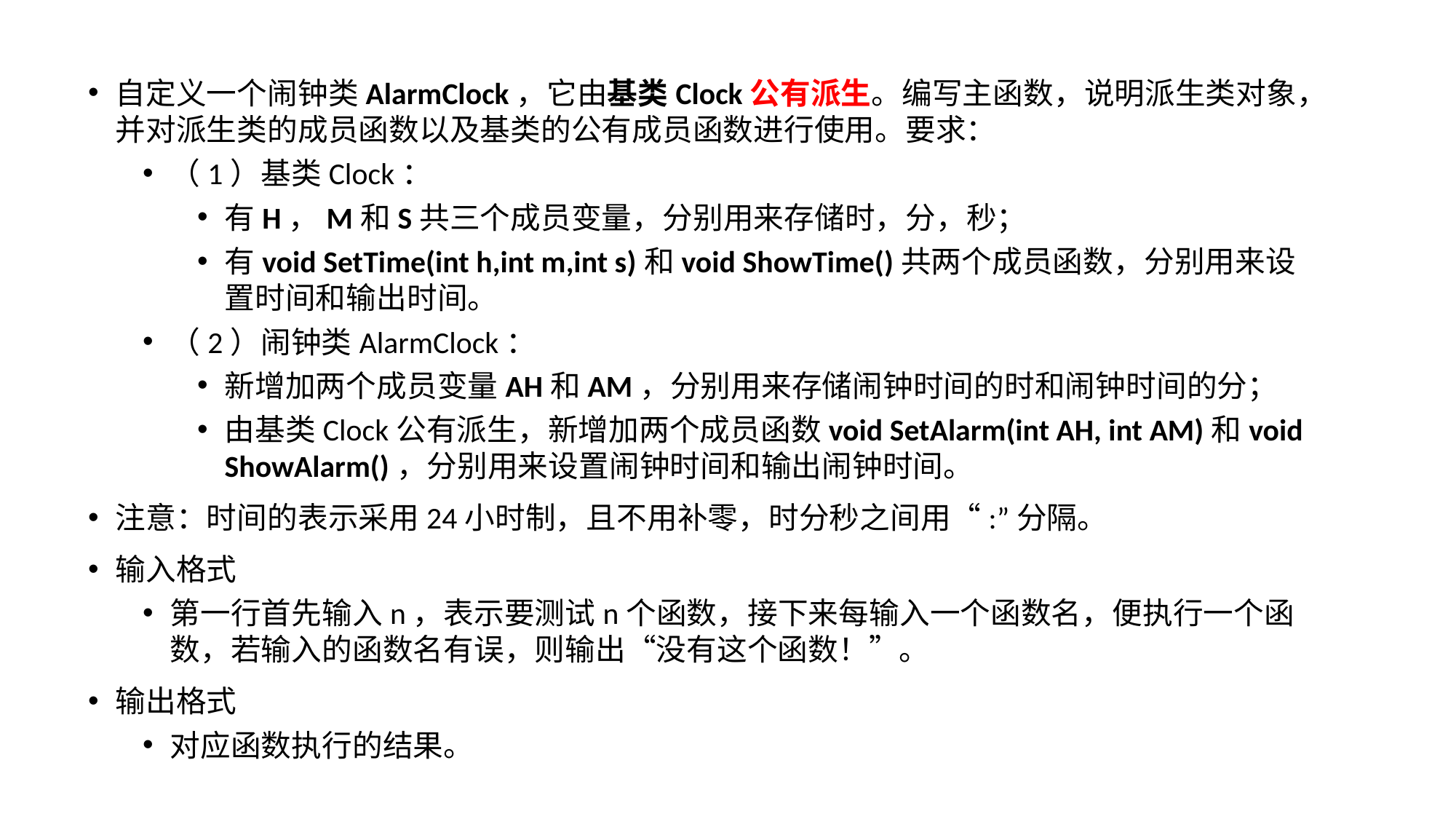

自定义一个闹钟类AlarmClock，它由基类Clock公有派生。编写主函数，说明派生类对象，并对派生类的成员函数以及基类的公有成员函数进行使用。要求：
（1）基类Clock：
有H，M和S共三个成员变量，分别用来存储时，分，秒；
有void SetTime(int h,int m,int s)和void ShowTime()共两个成员函数，分别用来设置时间和输出时间。
（2）闹钟类AlarmClock：
新增加两个成员变量AH和AM，分别用来存储闹钟时间的时和闹钟时间的分；
由基类Clock公有派生，新增加两个成员函数void SetAlarm(int AH, int AM)和void ShowAlarm()，分别用来设置闹钟时间和输出闹钟时间。
注意：时间的表示采用24小时制，且不用补零，时分秒之间用“:”分隔。
输入格式
第一行首先输入n，表示要测试n个函数，接下来每输入一个函数名，便执行一个函数，若输入的函数名有误，则输出“没有这个函数！”。
输出格式
对应函数执行的结果。